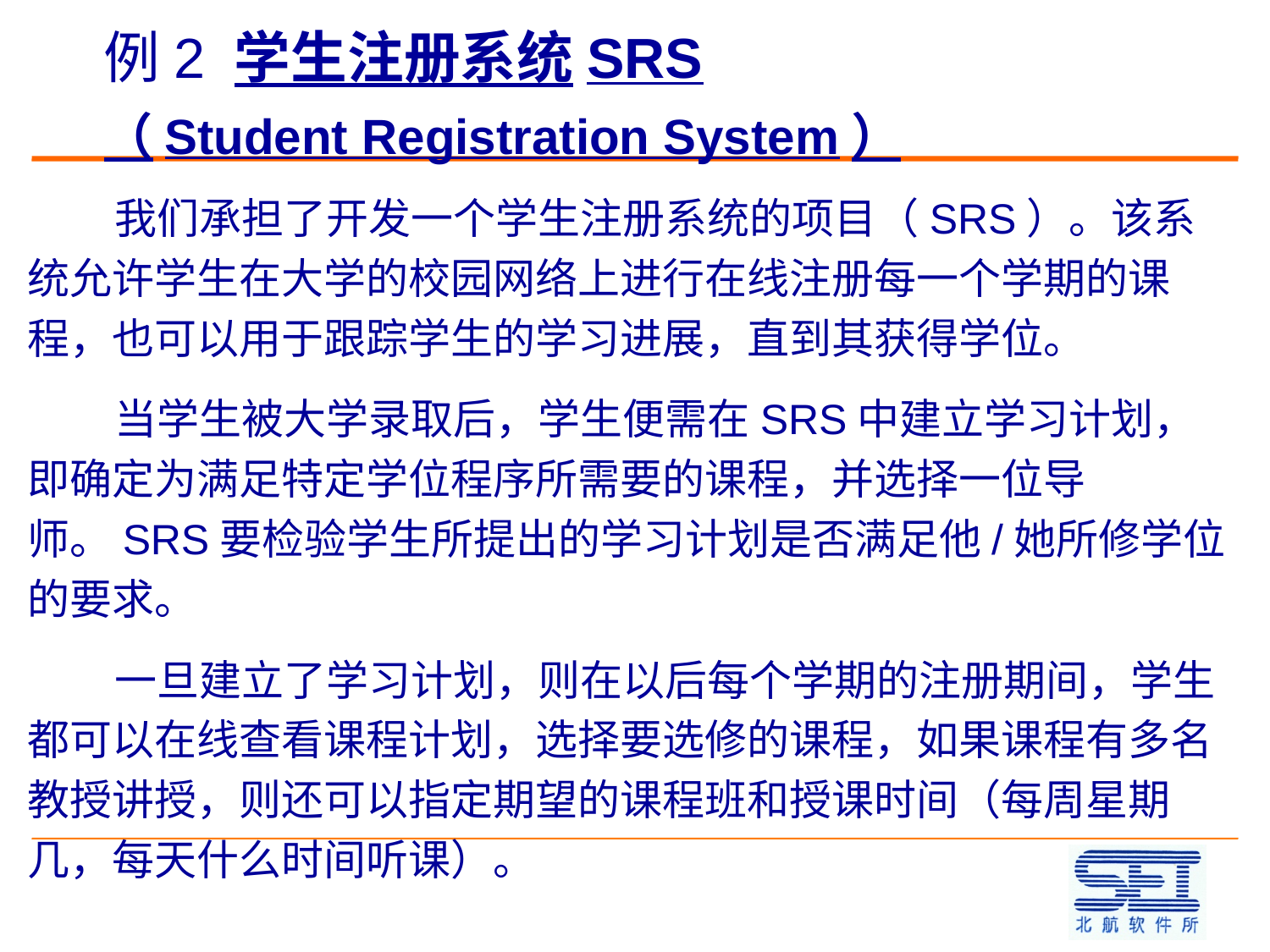

# 例2 学生注册系统SRS （Student Registration System）
我们承担了开发一个学生注册系统的项目（SRS）。该系统允许学生在大学的校园网络上进行在线注册每一个学期的课程，也可以用于跟踪学生的学习进展，直到其获得学位。
当学生被大学录取后，学生便需在SRS中建立学习计划，即确定为满足特定学位程序所需要的课程，并选择一位导师。SRS要检验学生所提出的学习计划是否满足他/她所修学位的要求。
一旦建立了学习计划，则在以后每个学期的注册期间，学生都可以在线查看课程计划，选择要选修的课程，如果课程有多名教授讲授，则还可以指定期望的课程班和授课时间（每周星期几，每天什么时间听课）。